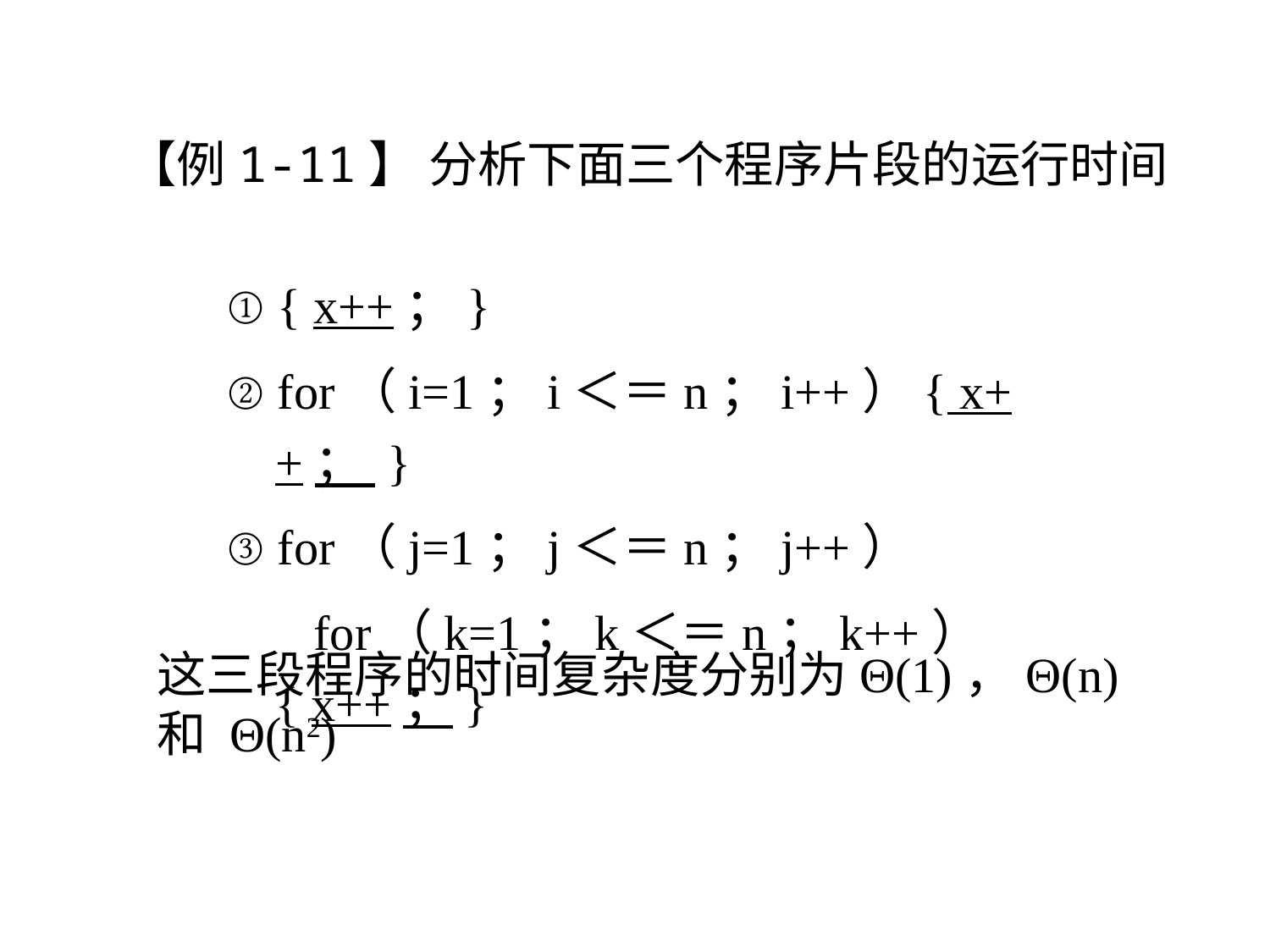

# 【例1-11】 分析下面三个程序片段的运行时间
① { x++；}
② for（i=1；i＜＝n；i++）{ x++； }
③ for（j=1；j＜＝n；j++）
       for（k=1；k＜＝n；k++）{ x++；}

这三段程序的时间复杂度分别为Θ(1)，Θ(n)和 Θ(n2)